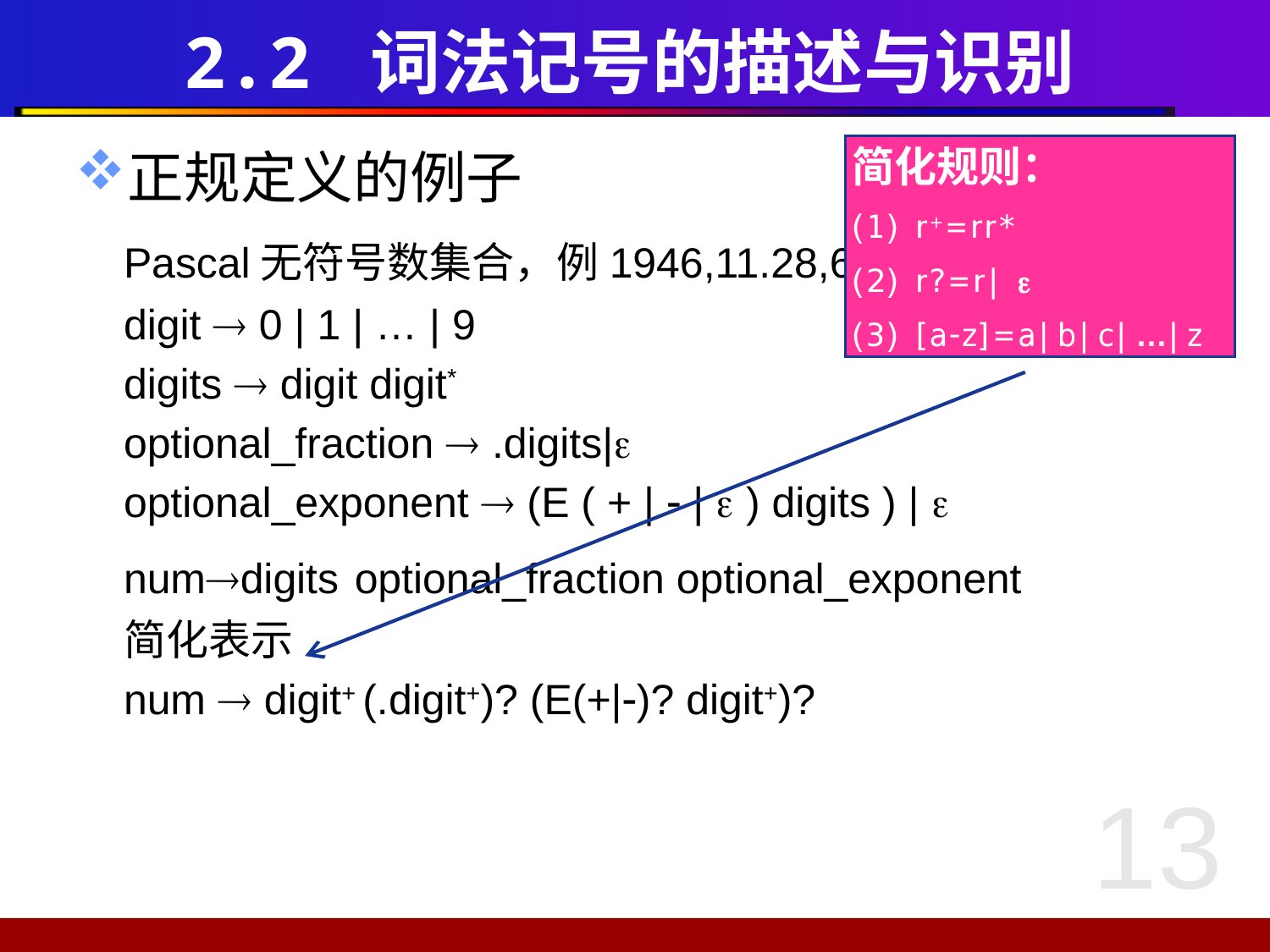

# 2.2 词法记号的描述与识别
正规定义的例子
	Pascal无符号数集合，例1946,11.28,63.6E8,1.99E−6
	digit → 0 | 1 | … | 9
	digits → digit digit*
	optional_fraction → .digits|ε
	optional_exponent → (E ( + | − | ε ) digits ) | ε
	num→digits optional_fraction optional_exponent
    简化表示
	num → digit+ (.digit+)? (E(+|−)? digit+)?
简化规则：
r+=rr*
r?=r| ε
[a-z]=a|b|c|…|z

13